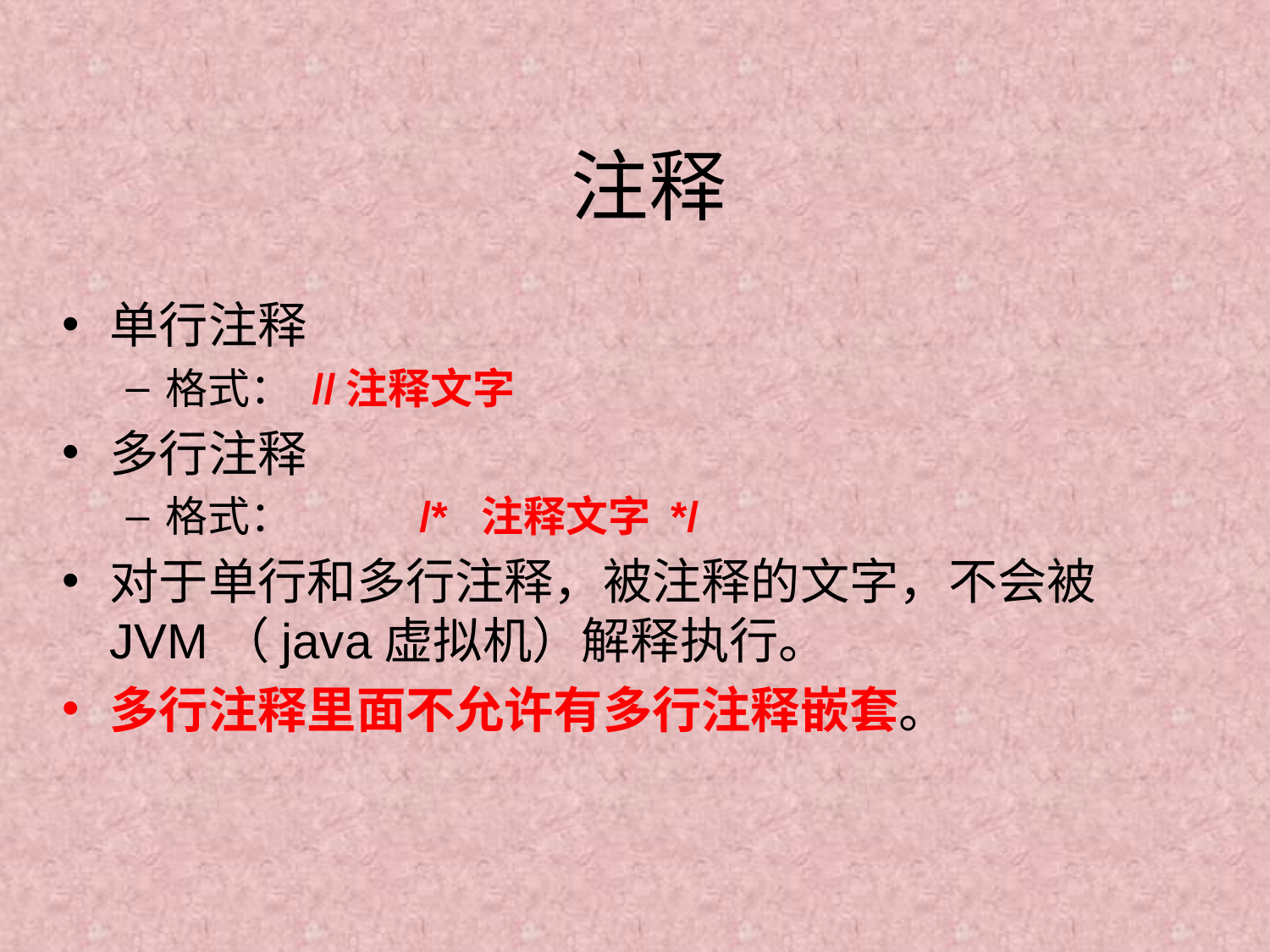

# 注释
单行注释
格式： //注释文字
多行注释
格式： 	/*  注释文字 */
对于单行和多行注释，被注释的文字，不会被JVM（java虚拟机）解释执行。
多行注释里面不允许有多行注释嵌套。